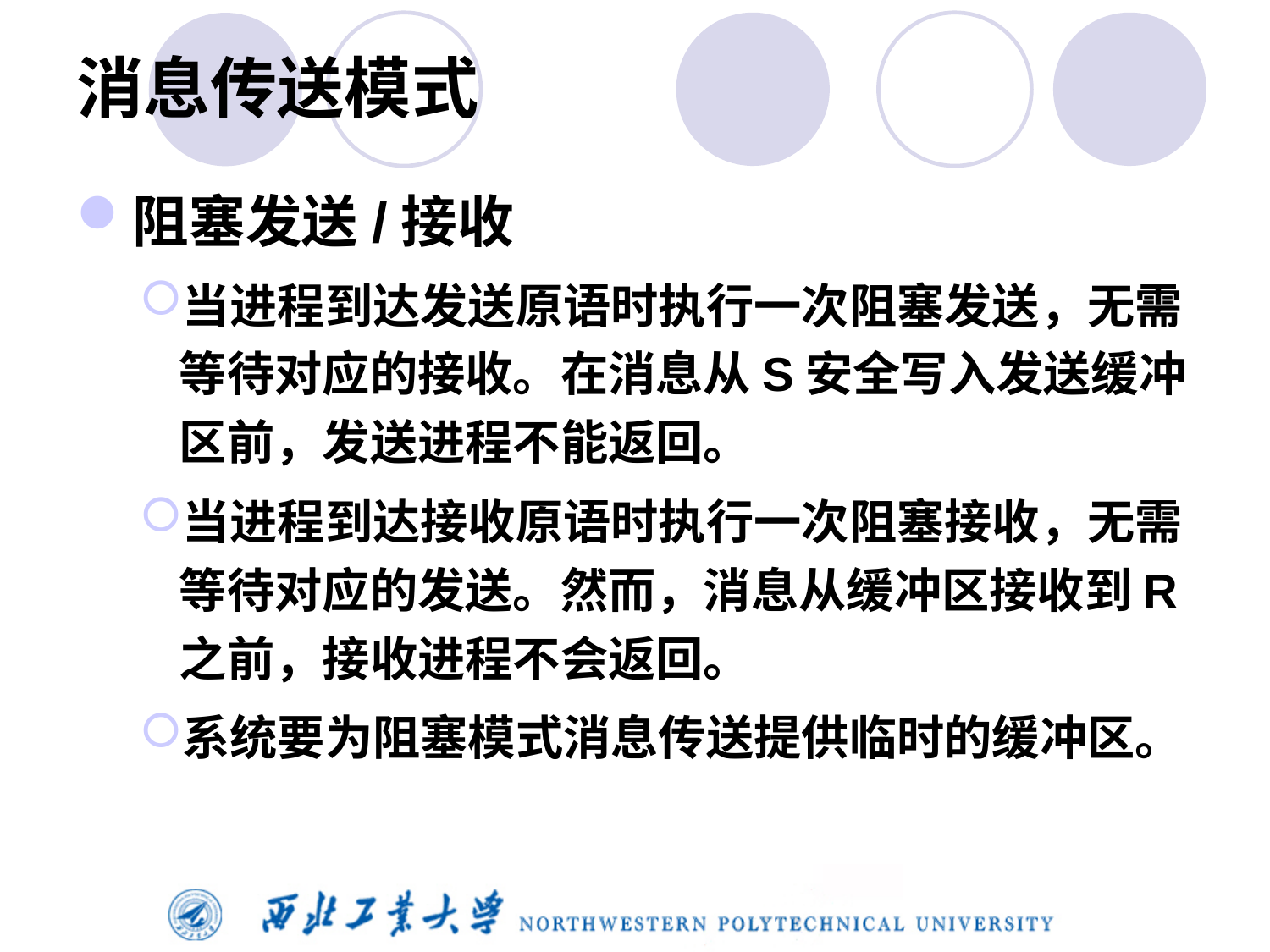

# 消息传送模式
阻塞发送/接收
当进程到达发送原语时执行一次阻塞发送，无需等待对应的接收。在消息从S安全写入发送缓冲区前，发送进程不能返回。
当进程到达接收原语时执行一次阻塞接收，无需等待对应的发送。然而，消息从缓冲区接收到R之前，接收进程不会返回。
系统要为阻塞模式消息传送提供临时的缓冲区。